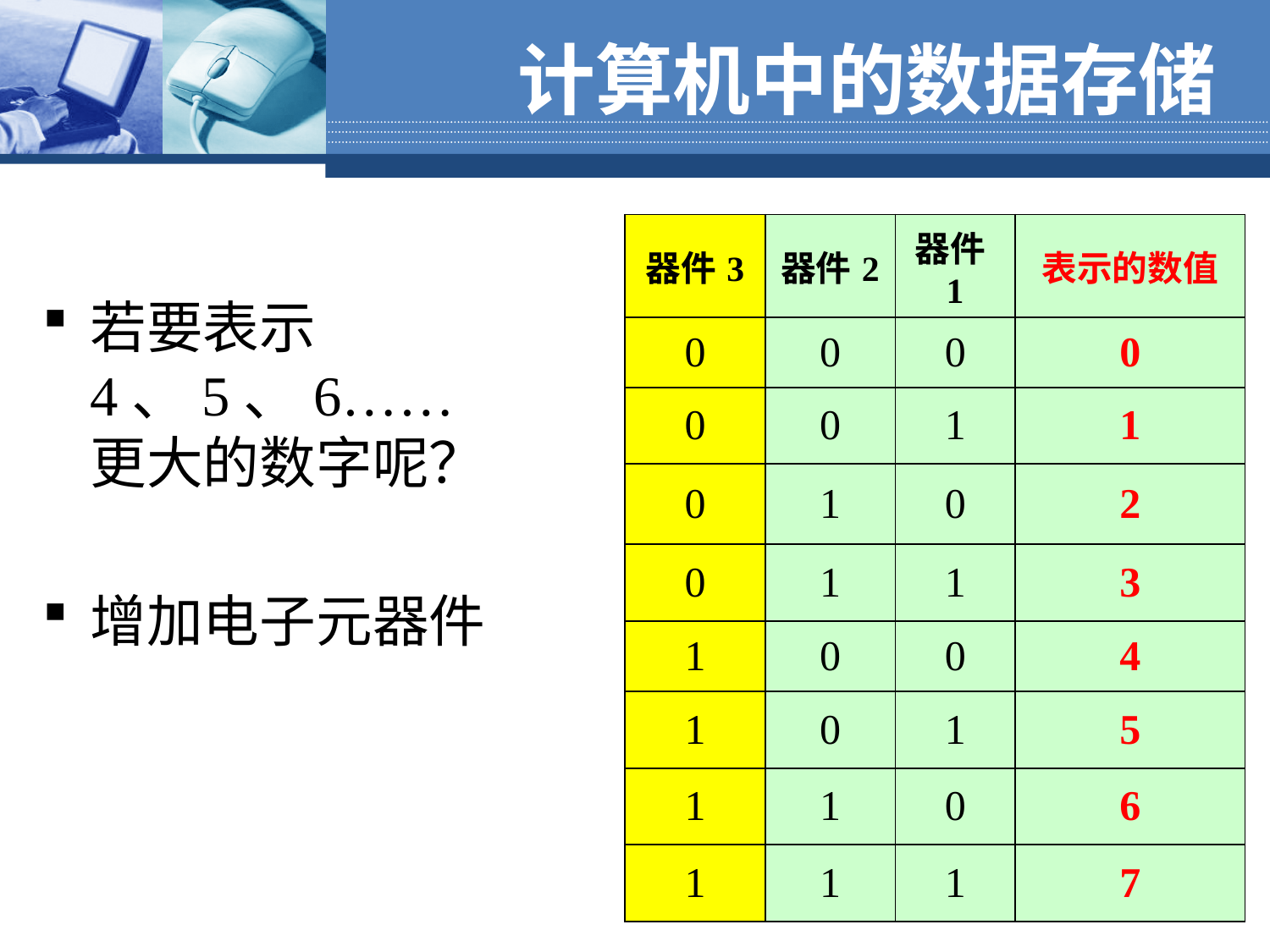

计算机中的数据存储
| 器件3 | 器件2 | 器件1 | 表示的数值 |
| --- | --- | --- | --- |
| 0 | 0 | 0 | 0 |
| 0 | 0 | 1 | 1 |
| 0 | 1 | 0 | 2 |
| 0 | 1 | 1 | 3 |
| 1 | 0 | 0 | 4 |
| 1 | 0 | 1 | 5 |
| 1 | 1 | 0 | 6 |
| 1 | 1 | 1 | 7 |
若要表示4、5、6……更大的数字呢？

增加电子元器件